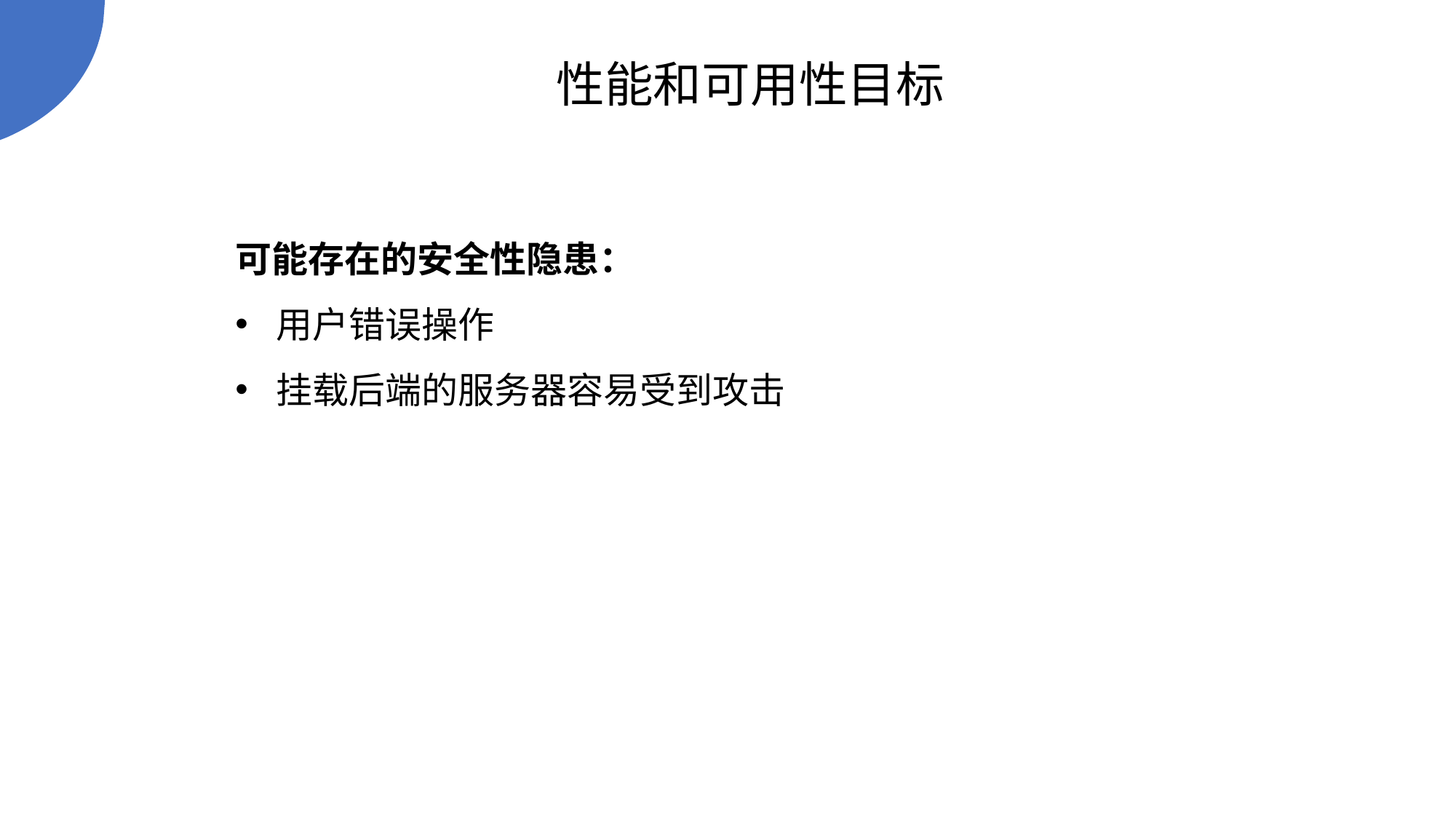

性能和可用性目标
可能存在的安全性隐患：
用户错误操作
挂载后端的服务器容易受到攻击